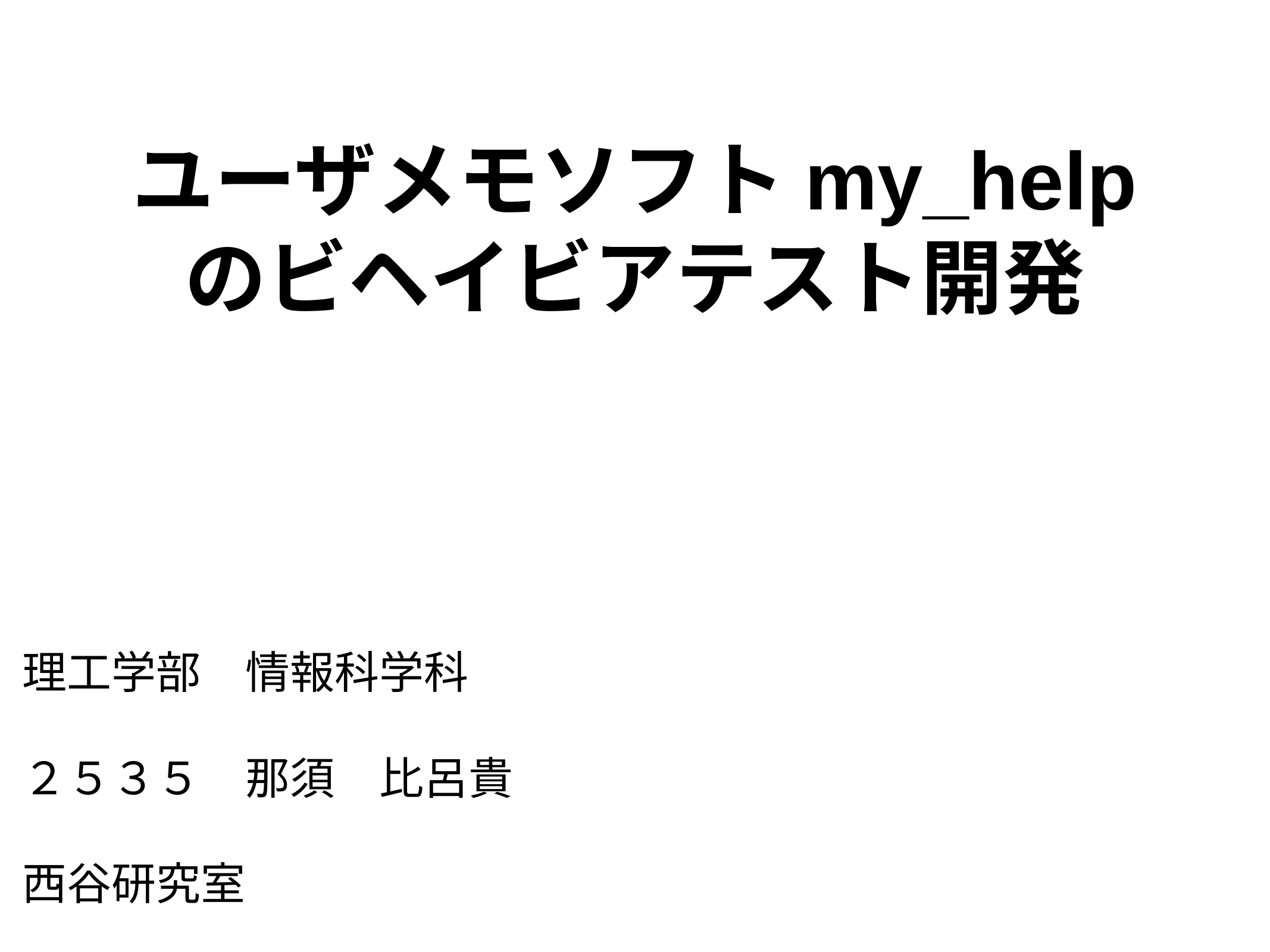

# ユーザメモソフトmy_help のビヘイビアテスト開発
理工学部　情報科学科
２５３５　那須　比呂貴
西谷研究室